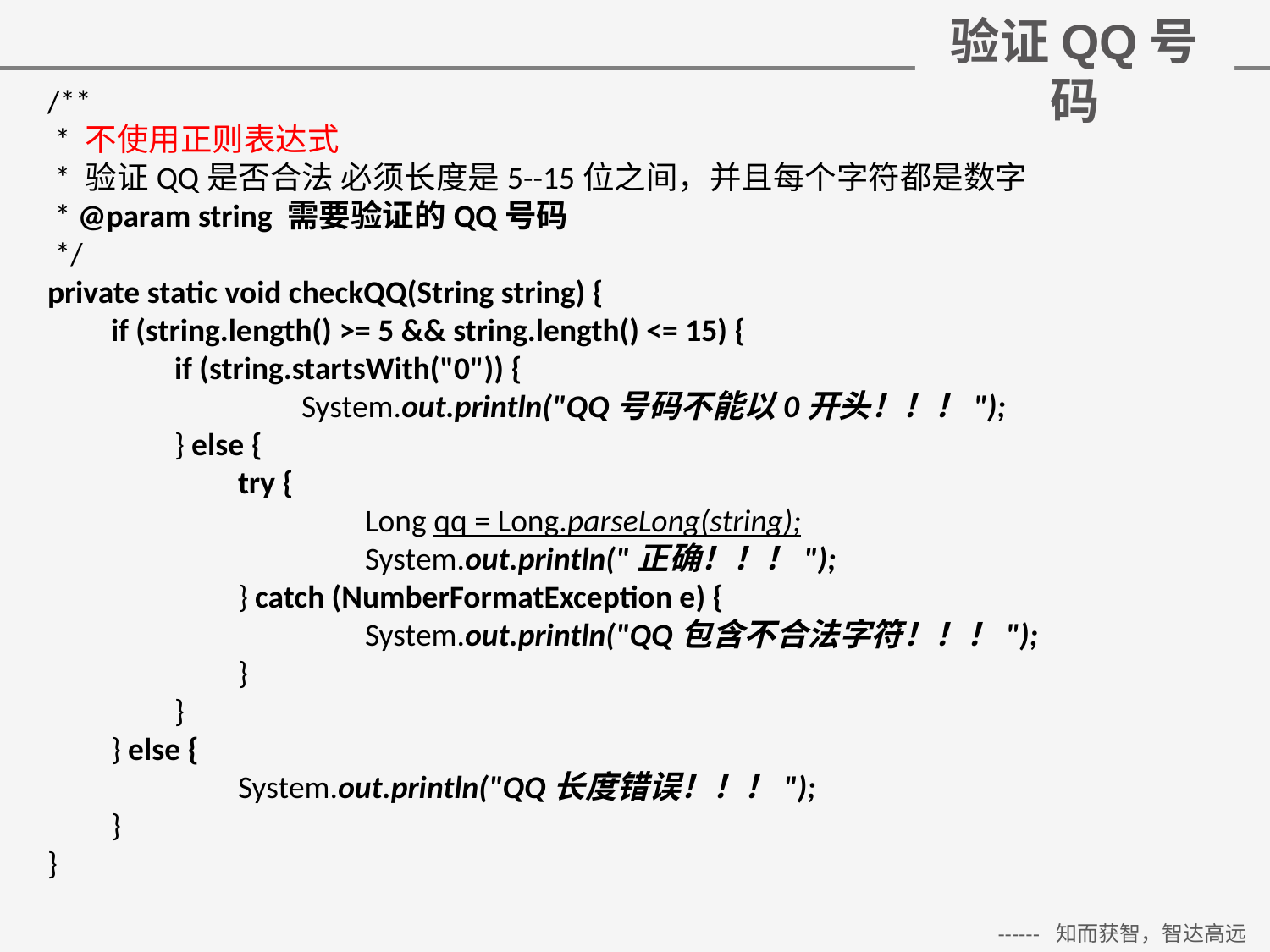

# 验证QQ号码
/**
 * 不使用正则表达式
 * 验证QQ是否合法 必须长度是5--15位之间，并且每个字符都是数字
 * @param string 需要验证的QQ号码
 */
private static void checkQQ(String string) {
if (string.length() >= 5 && string.length() <= 15) {
if (string.startsWith("0")) {
	System.out.println("QQ号码不能以0开头！！！");
} else {
try {
	Long qq = Long.parseLong(string);
	System.out.println("正确！！！");
} catch (NumberFormatException e) {
	System.out.println("QQ包含不合法字符！！！");
}
}
} else {
	System.out.println("QQ长度错误！！！");
}
}